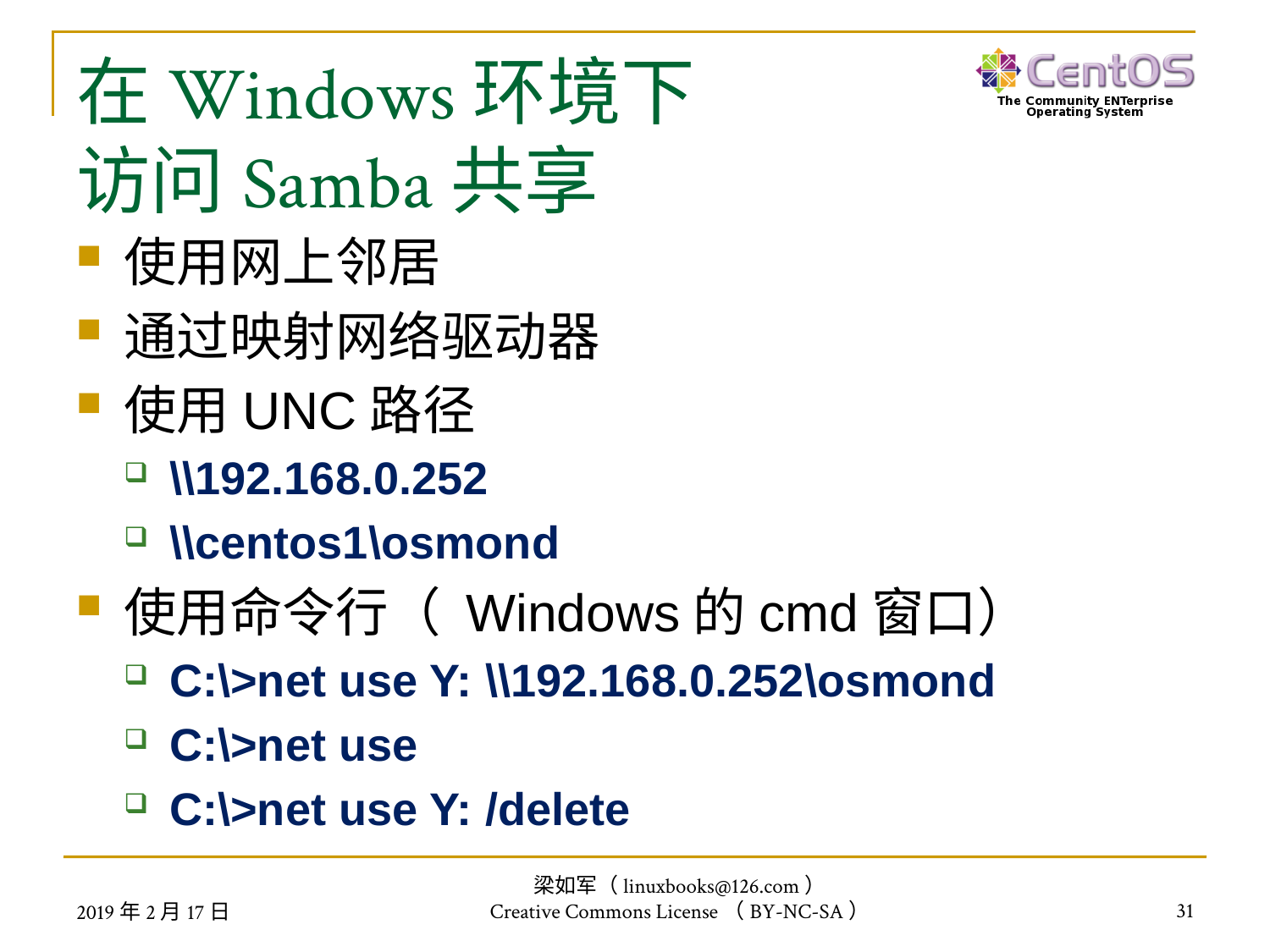

# 在Windows环境下 访问Samba共享
使用网上邻居
通过映射网络驱动器
使用UNC路径
\\192.168.0.252
\\centos1\osmond
使用命令行（ Windows的cmd窗口）
C:\>net use Y: \\192.168.0.252\osmond
C:\>net use
C:\>net use Y: /delete
梁如军（linuxbooks@126.com）
Creative Commons License（BY-NC-SA）
2019年2月17日
31